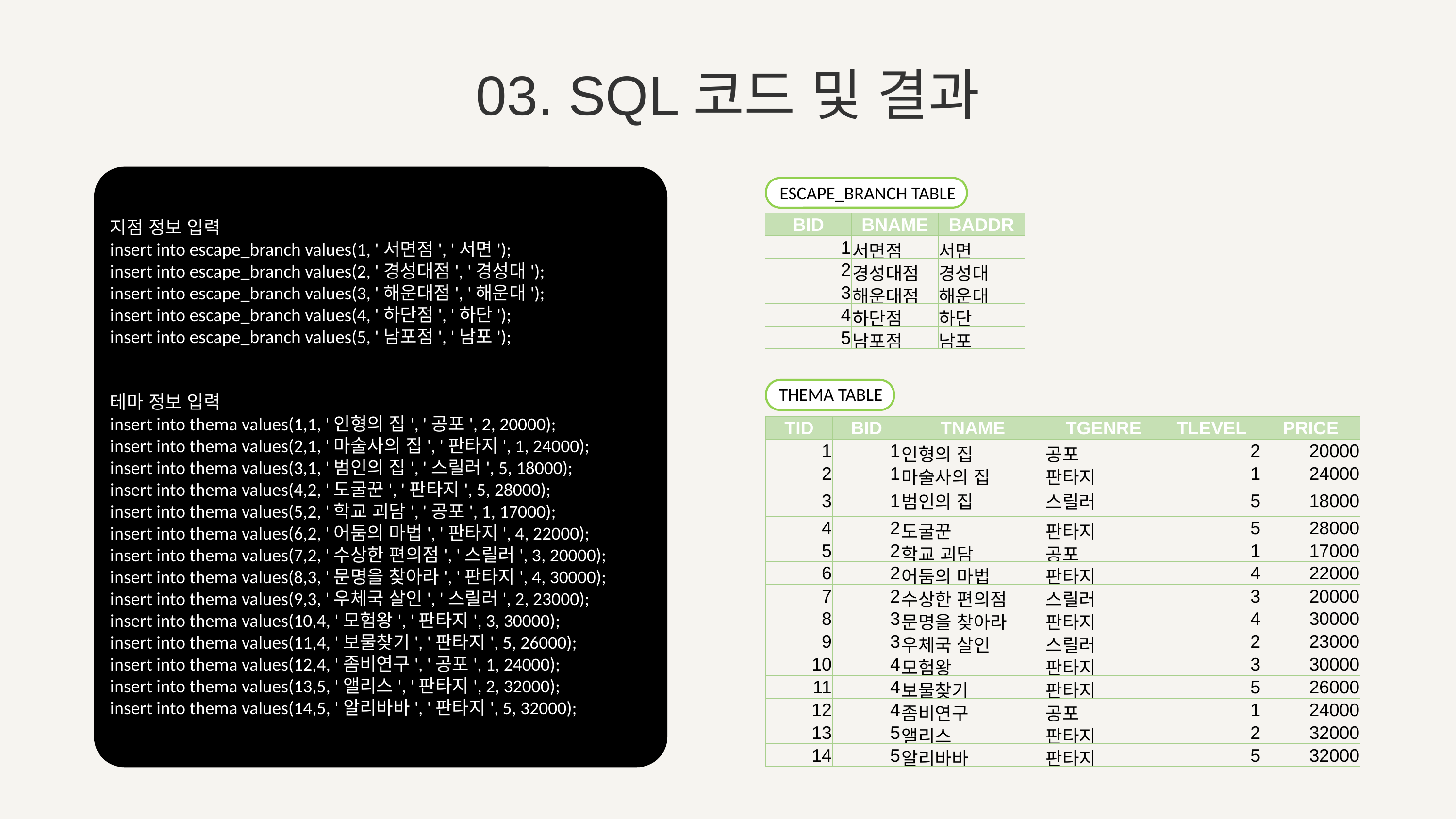

03. SQL코드 및 결과
지점 정보 입력
insert into escape_branch values(1, '서면점', '서면');
insert into escape_branch values(2, '경성대점', '경성대');
insert into escape_branch values(3, '해운대점', '해운대');
insert into escape_branch values(4, '하단점', '하단');
insert into escape_branch values(5, '남포점', '남포');

테마 정보 입력
insert into thema values(1,1, '인형의 집', '공포', 2, 20000);
insert into thema values(2,1, '마술사의 집', '판타지', 1, 24000);
insert into thema values(3,1, '범인의 집', '스릴러', 5, 18000);
insert into thema values(4,2, '도굴꾼', '판타지', 5, 28000);
insert into thema values(5,2, '학교 괴담', '공포', 1, 17000);
insert into thema values(6,2, '어둠의 마법', '판타지', 4, 22000);
insert into thema values(7,2, '수상한 편의점', '스릴러', 3, 20000);
insert into thema values(8,3, '문명을 찾아라', '판타지', 4, 30000);
insert into thema values(9,3, '우체국 살인', '스릴러', 2, 23000);
insert into thema values(10,4, '모험왕', '판타지', 3, 30000);
insert into thema values(11,4, '보물찾기', '판타지', 5, 26000);
insert into thema values(12,4, '좀비연구', '공포', 1, 24000);
insert into thema values(13,5, '앨리스', '판타지', 2, 32000);
insert into thema values(14,5, '알리바바', '판타지', 5, 32000);

ESCAPE_BRANCH TABLE
| BID | BNAME | BADDR |
| --- | --- | --- |
| 1 | 서면점 | 서면 |
| 2 | 경성대점 | 경성대 |
| 3 | 해운대점 | 해운대 |
| 4 | 하단점 | 하단 |
| 5 | 남포점 | 남포 |
THEMA TABLE

| TID | BID | TNAME | TGENRE | TLEVEL | PRICE |
| --- | --- | --- | --- | --- | --- |
| 1 | 1 | 인형의 집 | 공포 | 2 | 20000 |
| 2 | 1 | 마술사의 집 | 판타지 | 1 | 24000 |
| 3 | 1 | 범인의 집 | 스릴러 | 5 | 18000 |
| 4 | 2 | 도굴꾼 | 판타지 | 5 | 28000 |
| 5 | 2 | 학교 괴담 | 공포 | 1 | 17000 |
| 6 | 2 | 어둠의 마법 | 판타지 | 4 | 22000 |
| 7 | 2 | 수상한 편의점 | 스릴러 | 3 | 20000 |
| 8 | 3 | 문명을 찾아라 | 판타지 | 4 | 30000 |
| 9 | 3 | 우체국 살인 | 스릴러 | 2 | 23000 |
| 10 | 4 | 모험왕 | 판타지 | 3 | 30000 |
| 11 | 4 | 보물찾기 | 판타지 | 5 | 26000 |
| 12 | 4 | 좀비연구 | 공포 | 1 | 24000 |
| 13 | 5 | 앨리스 | 판타지 | 2 | 32000 |
| 14 | 5 | 알리바바 | 판타지 | 5 | 32000 |